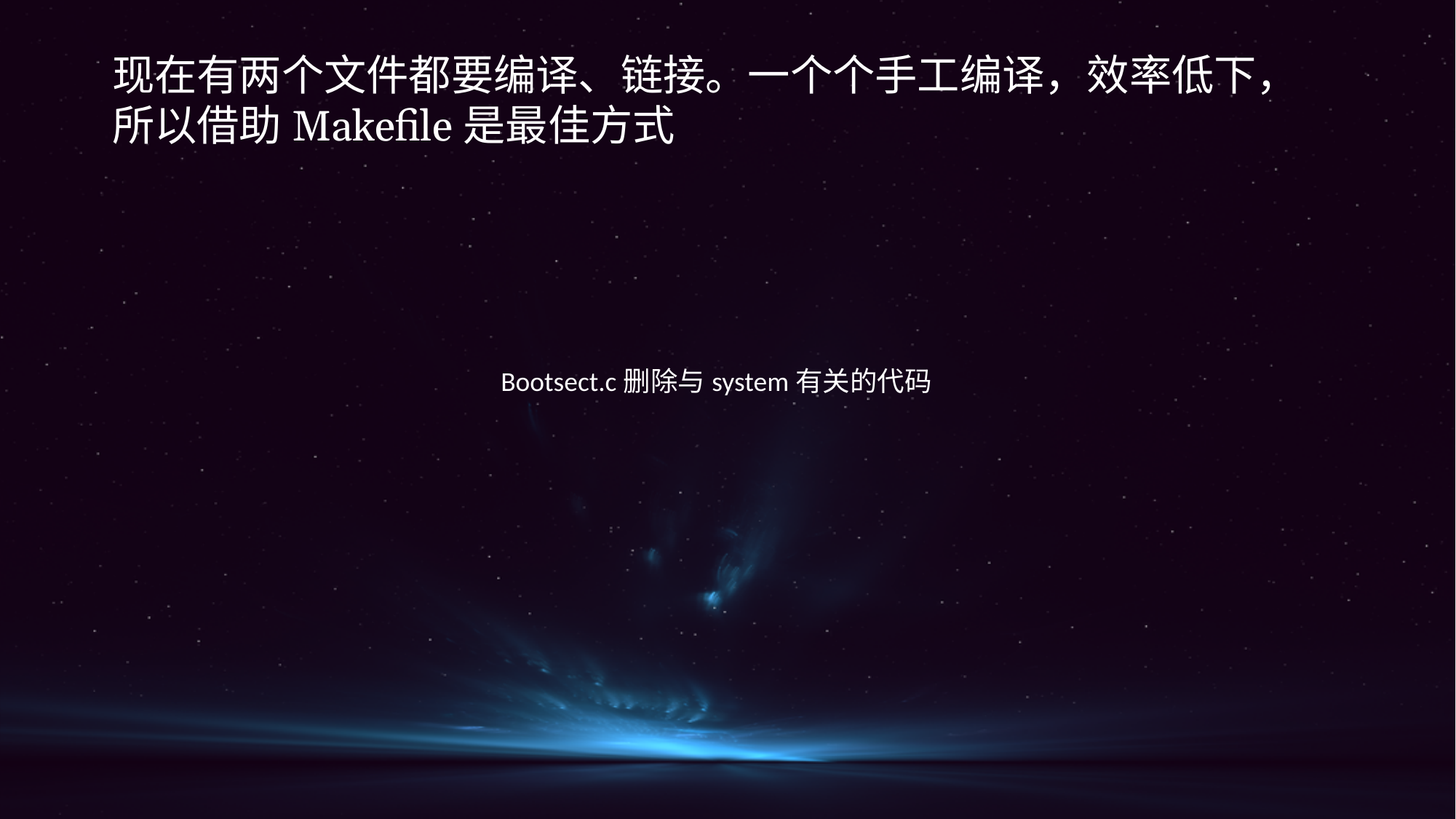

现在有两个文件都要编译、链接。一个个手工编译，效率低下，所以借助Makefile是最佳方式
Bootsect.c删除与system有关的代码